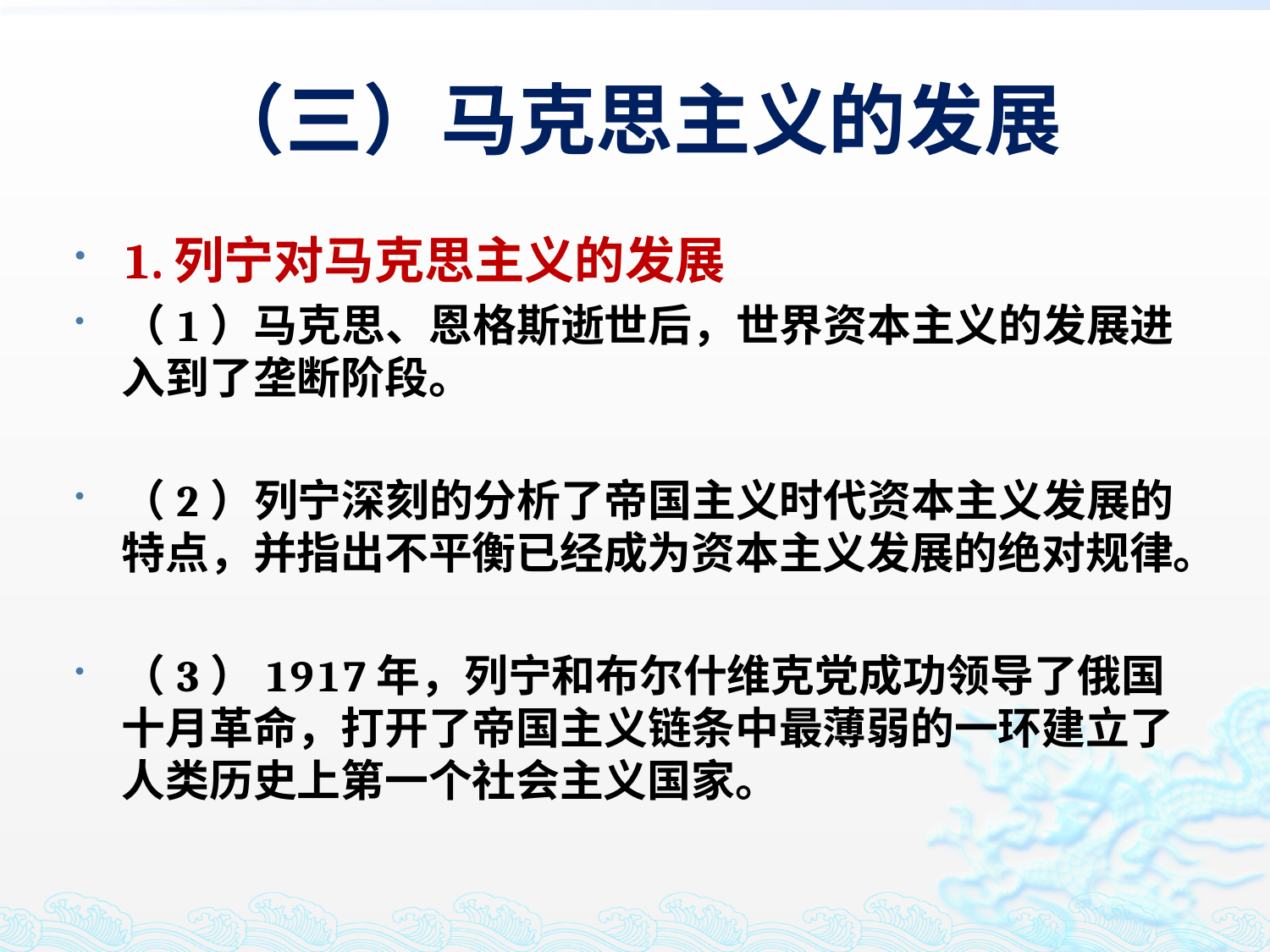

# （三）马克思主义的发展
1.列宁对马克思主义的发展
（1）马克思、恩格斯逝世后，世界资本主义的发展进入到了垄断阶段。

（2）列宁深刻的分析了帝国主义时代资本主义发展的特点，并指出不平衡已经成为资本主义发展的绝对规律。

（3）1917年，列宁和布尔什维克党成功领导了俄国十月革命，打开了帝国主义链条中最薄弱的一环建立了人类历史上第一个社会主义国家。